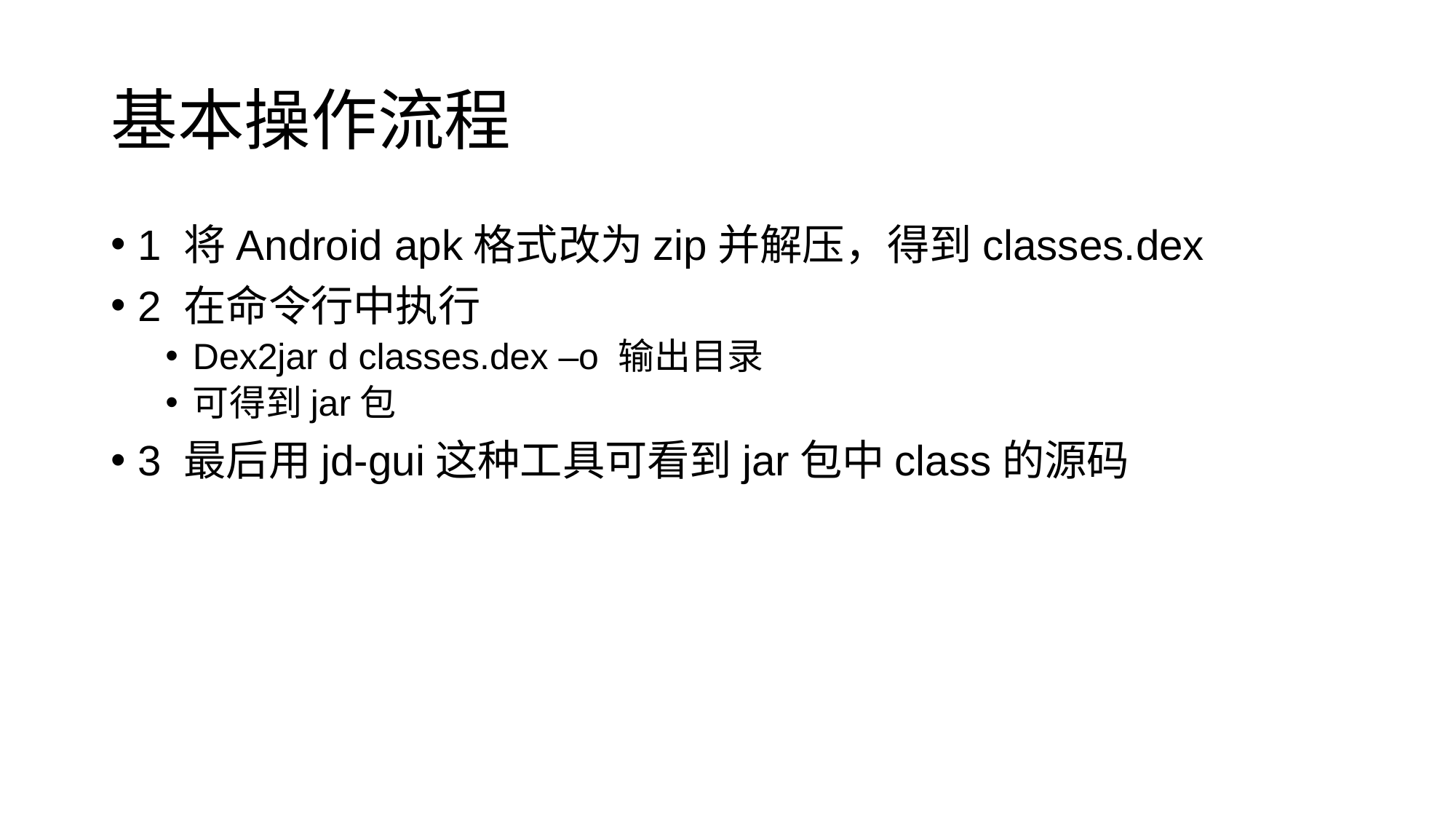

# 基本操作流程
1 将Android apk格式改为zip并解压，得到classes.dex
2 在命令行中执行
Dex2jar d classes.dex –o 输出目录
可得到jar包
3 最后用jd-gui这种工具可看到jar包中class的源码